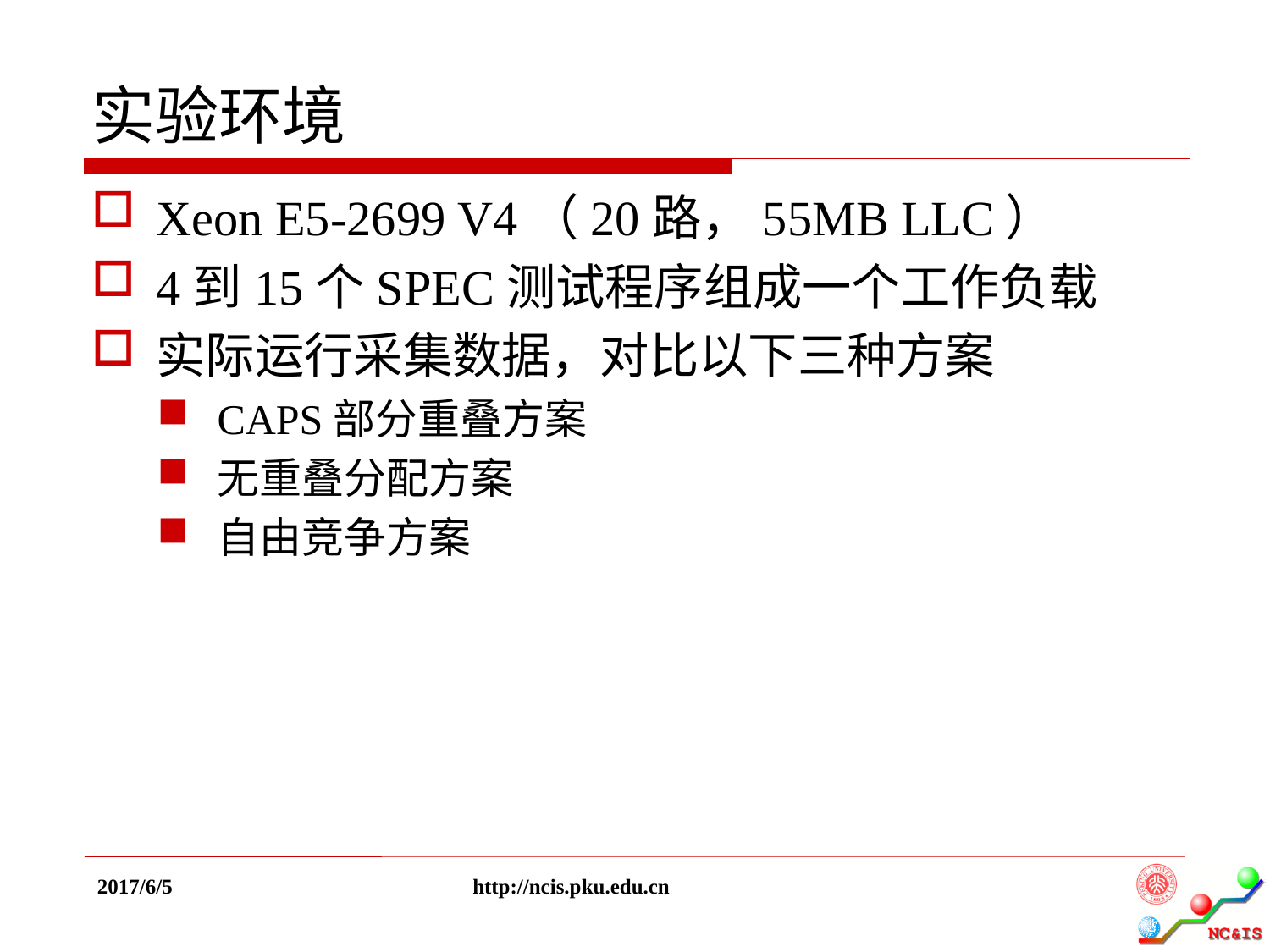

# 实验环境
Xeon E5-2699 V4（20路，55MB LLC）
4到15个SPEC测试程序组成一个工作负载
实际运行采集数据，对比以下三种方案
CAPS部分重叠方案
无重叠分配方案
自由竞争方案
2017/6/5
http://ncis.pku.edu.cn